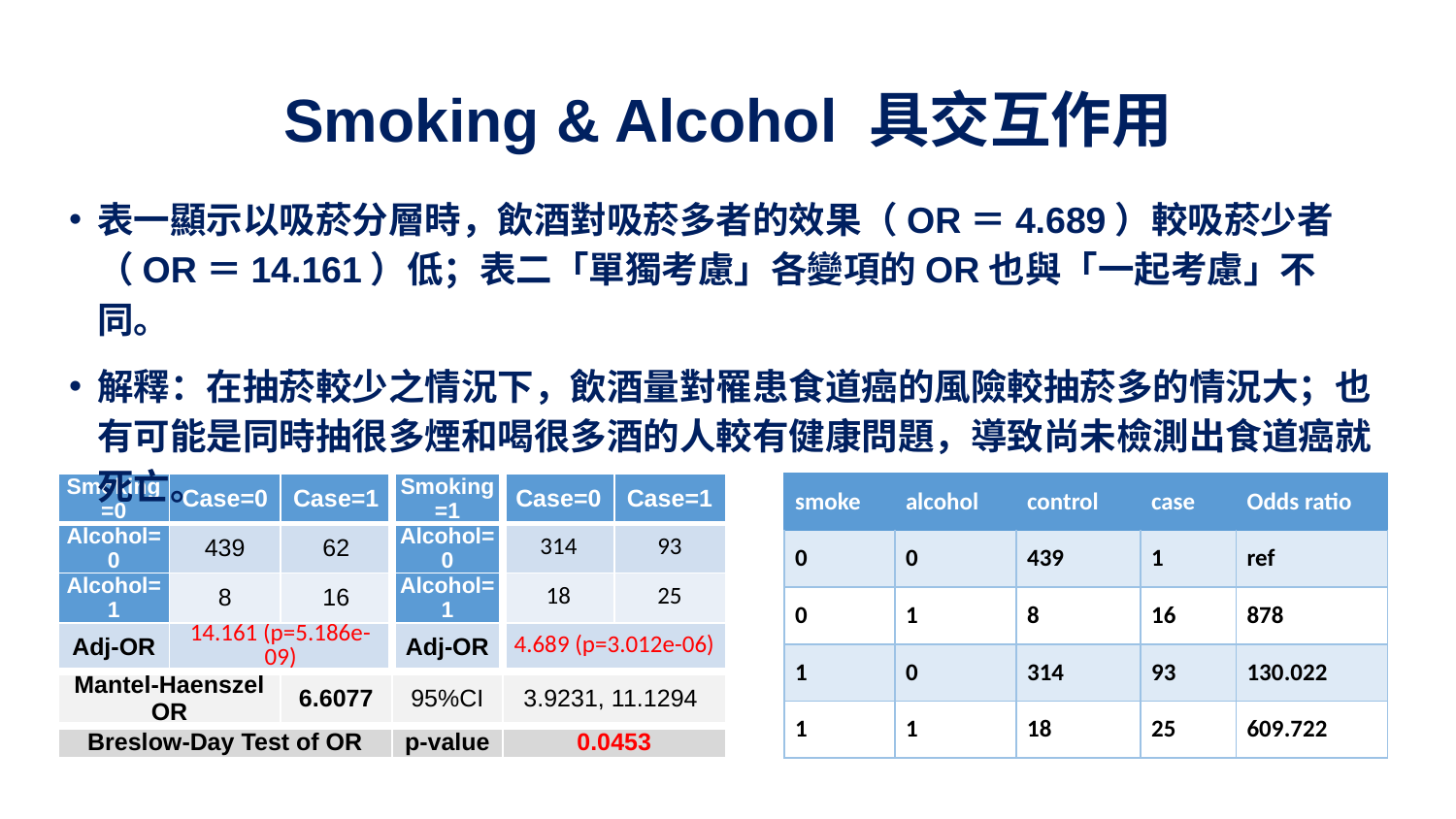

# Smoking & Alcohol 具交互作用
表一顯示以吸菸分層時，飲酒對吸菸多者的效果（OR＝4.689）較吸菸少者（OR＝14.161）低；表二「單獨考慮」各變項的OR也與「一起考慮」不同。
解釋：在抽菸較少之情況下，飲酒量對罹患食道癌的風險較抽菸多的情況大；也有可能是同時抽很多煙和喝很多酒的人較有健康問題，導致尚未檢測出食道癌就死亡。
| smoke | alcohol | control | case | Odds ratio |
| --- | --- | --- | --- | --- |
| 0 | 0 | 439 | 1 | ref |
| 0 | 1 | 8 | 16 | 878 |
| 1 | 0 | 314 | 93 | 130.022 |
| 1 | 1 | 18 | 25 | 609.722 |
| Smoking=0 | Case=0 | Case=1 | Smoking=1 | Case=0 | Case=1 |
| --- | --- | --- | --- | --- | --- |
| Alcohol=0 | 439 | 62 | Alcohol=0 | 314 | 93 |
| Alcohol=1 | 8 | 16 | Alcohol=1 | 18 | 25 |
| Adj-OR | 14.161 (p=5.186e-09) |  | Adj-OR | 4.689 (p=3.012e-06) |  |
| Mantel-Haenszel OR |  | 6.6077 | 95%CI | 3.9231, 11.1294 |  |
| Breslow-Day Test of OR |  |  | p-value | 0.0453 |  |